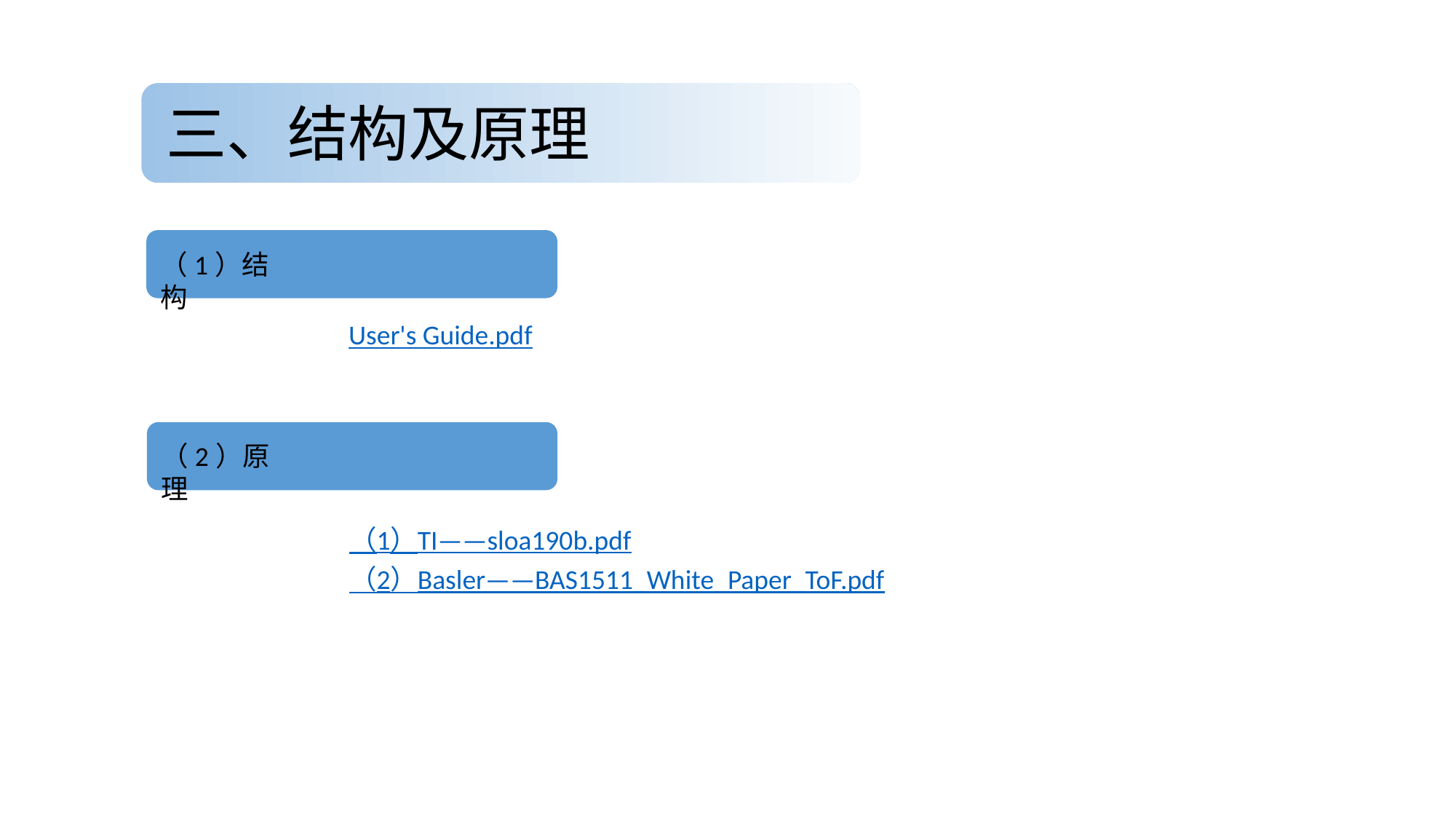

三、结构及原理

（1）结构
User's Guide.pdf

（2）原理
（1）TI——sloa190b.pdf
（2）Basler——BAS1511_White_Paper_ToF.pdf